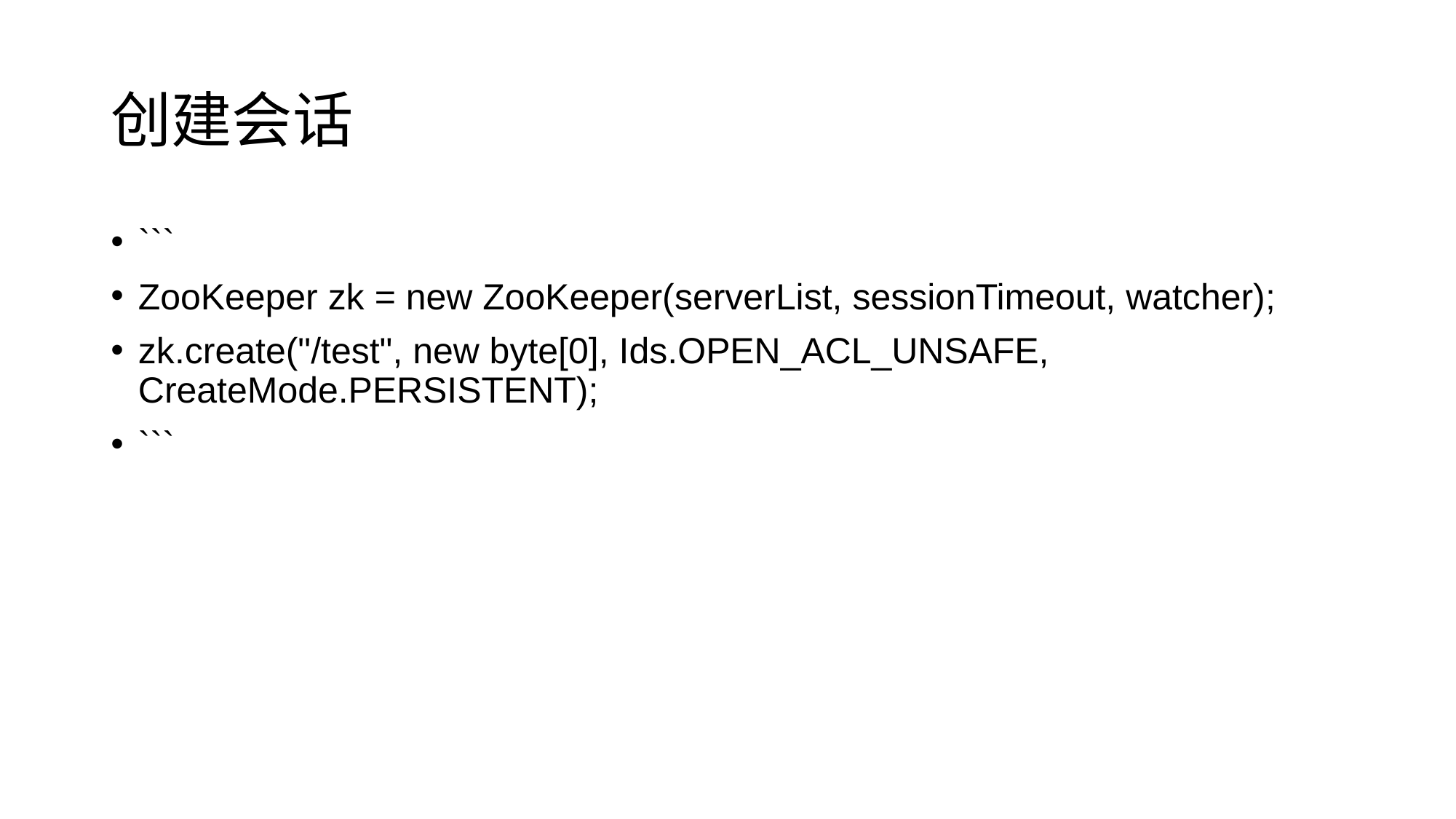

# 创建会话
```
ZooKeeper zk = new ZooKeeper(serverList, sessionTimeout, watcher);
zk.create("/test", new byte[0], Ids.OPEN_ACL_UNSAFE, CreateMode.PERSISTENT);
```